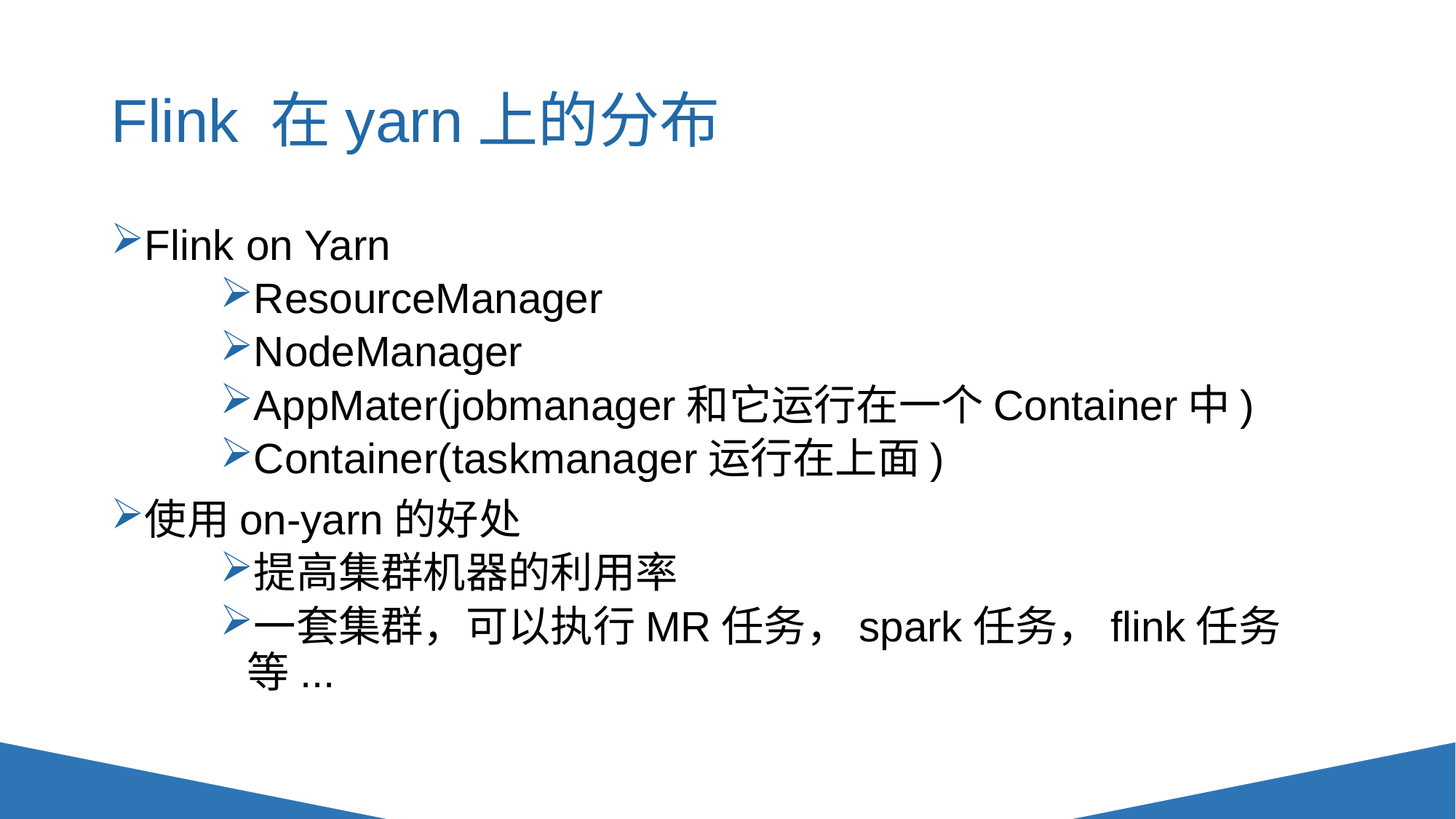

# Flink 在yarn上的分布
Flink on Yarn
ResourceManager
NodeManager
AppMater(jobmanager和它运行在一个Container中)
Container(taskmanager运行在上面)
使用on-yarn的好处
提高集群机器的利用率
一套集群，可以执行MR任务，spark任务，flink任务等...